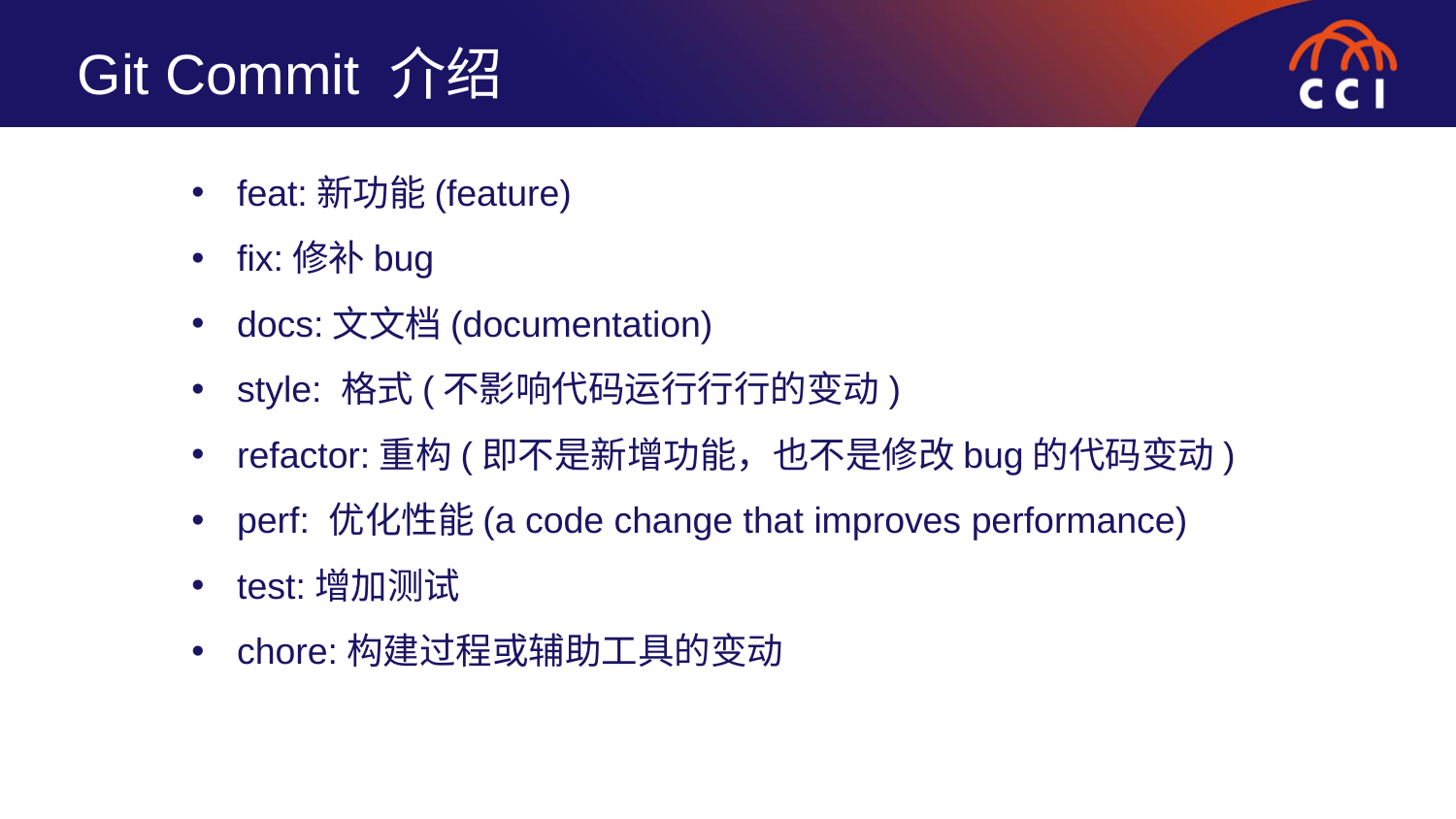

Git Commit 介绍
feat:新功能(feature)
fix:修补bug
docs:⽂文档(documentation)
style: 格式(不影响代码运⾏行行的变动)
refactor:重构(即不是新增功能，也不是修改bug的代码变动)
perf: 优化性能(a code change that improves performance)
test:增加测试
chore:构建过程或辅助⼯具的变动